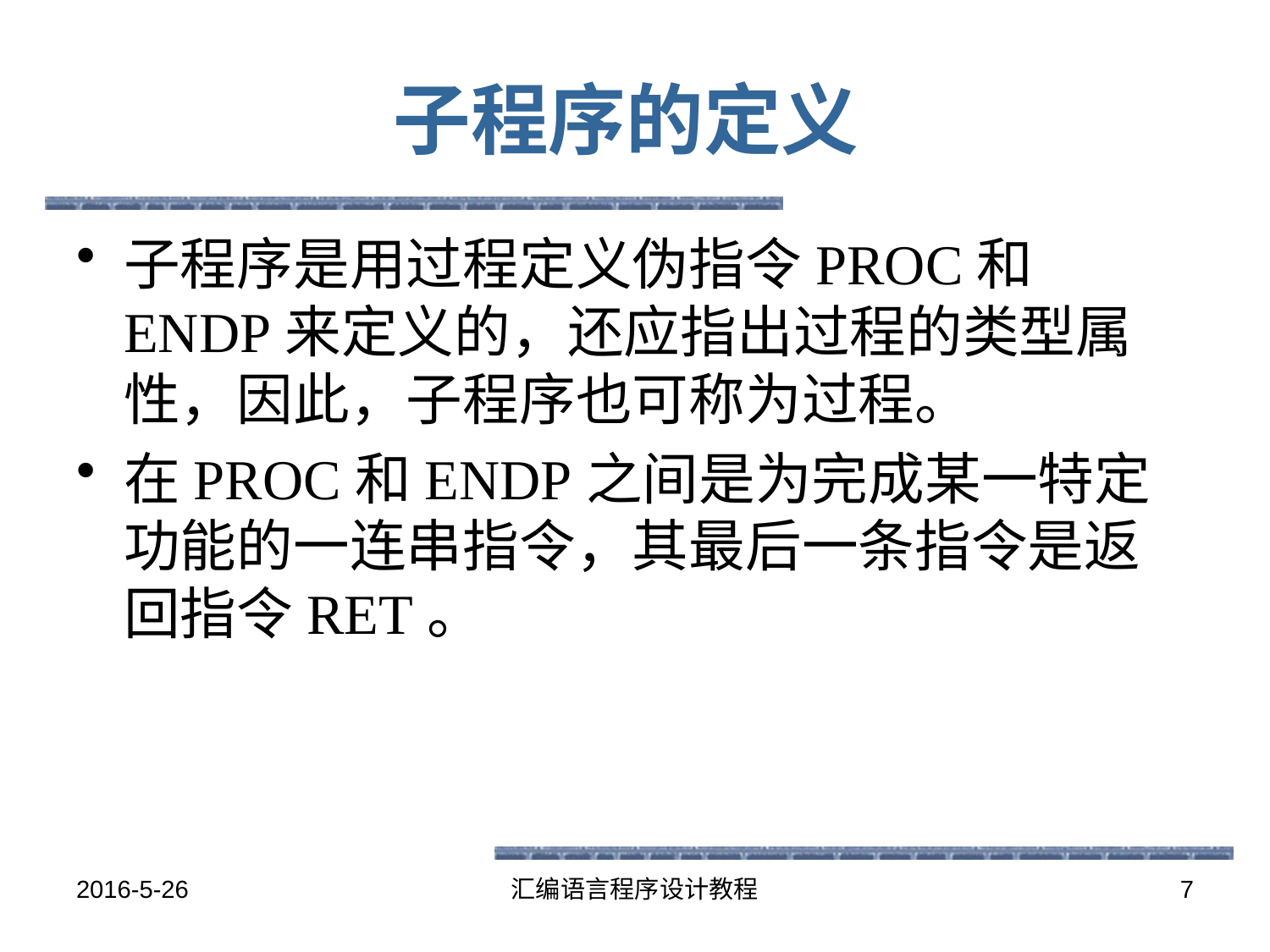

# 子程序的定义
子程序是用过程定义伪指令PROC和ENDP来定义的，还应指出过程的类型属性，因此，子程序也可称为过程。
在PROC和ENDP之间是为完成某一特定功能的一连串指令，其最后一条指令是返回指令RET。
2016-5-26
汇编语言程序设计教程
7